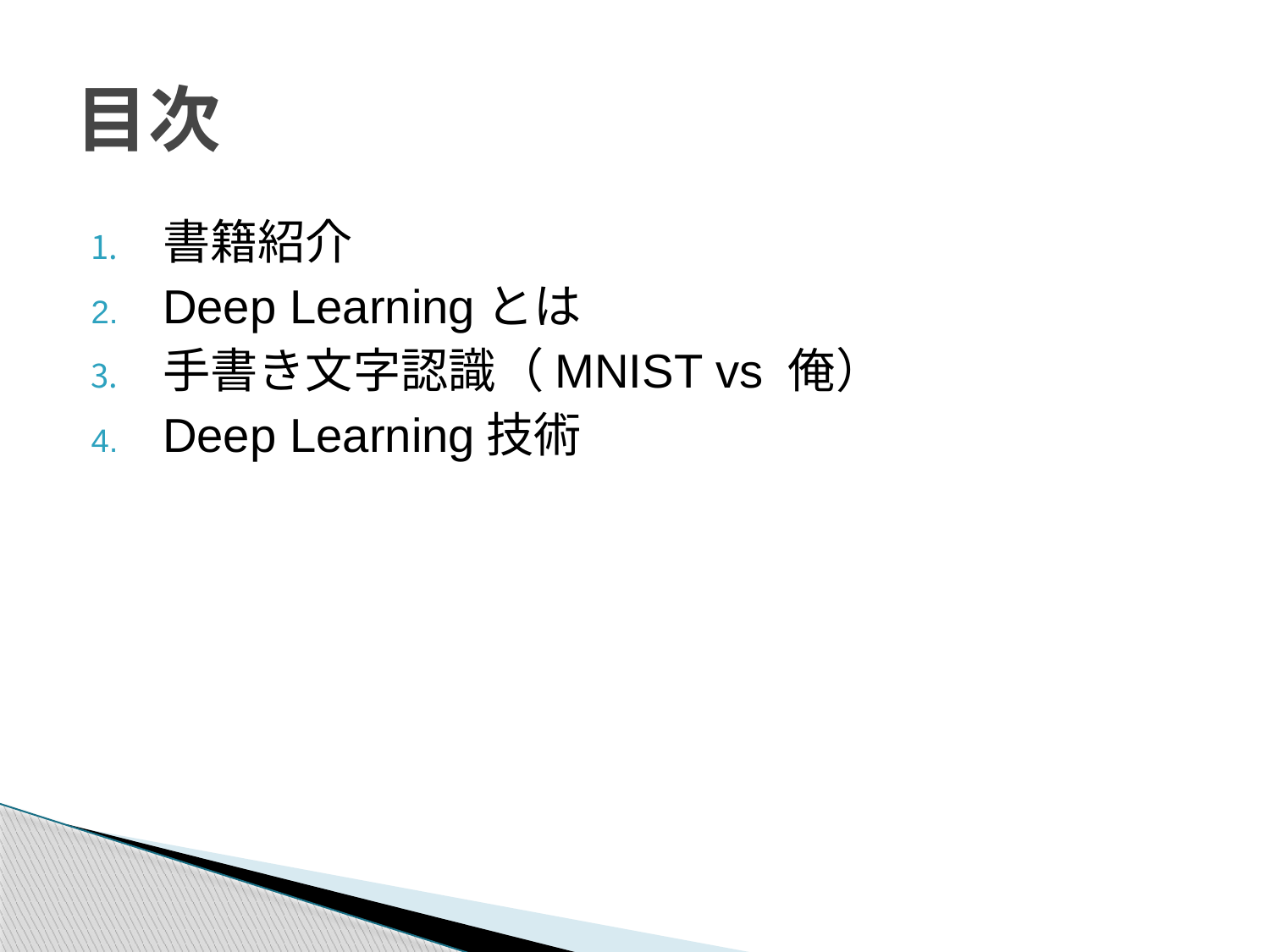

# 目次
書籍紹介
Deep Learningとは
手書き文字認識（MNIST vs 俺）
Deep Learning技術